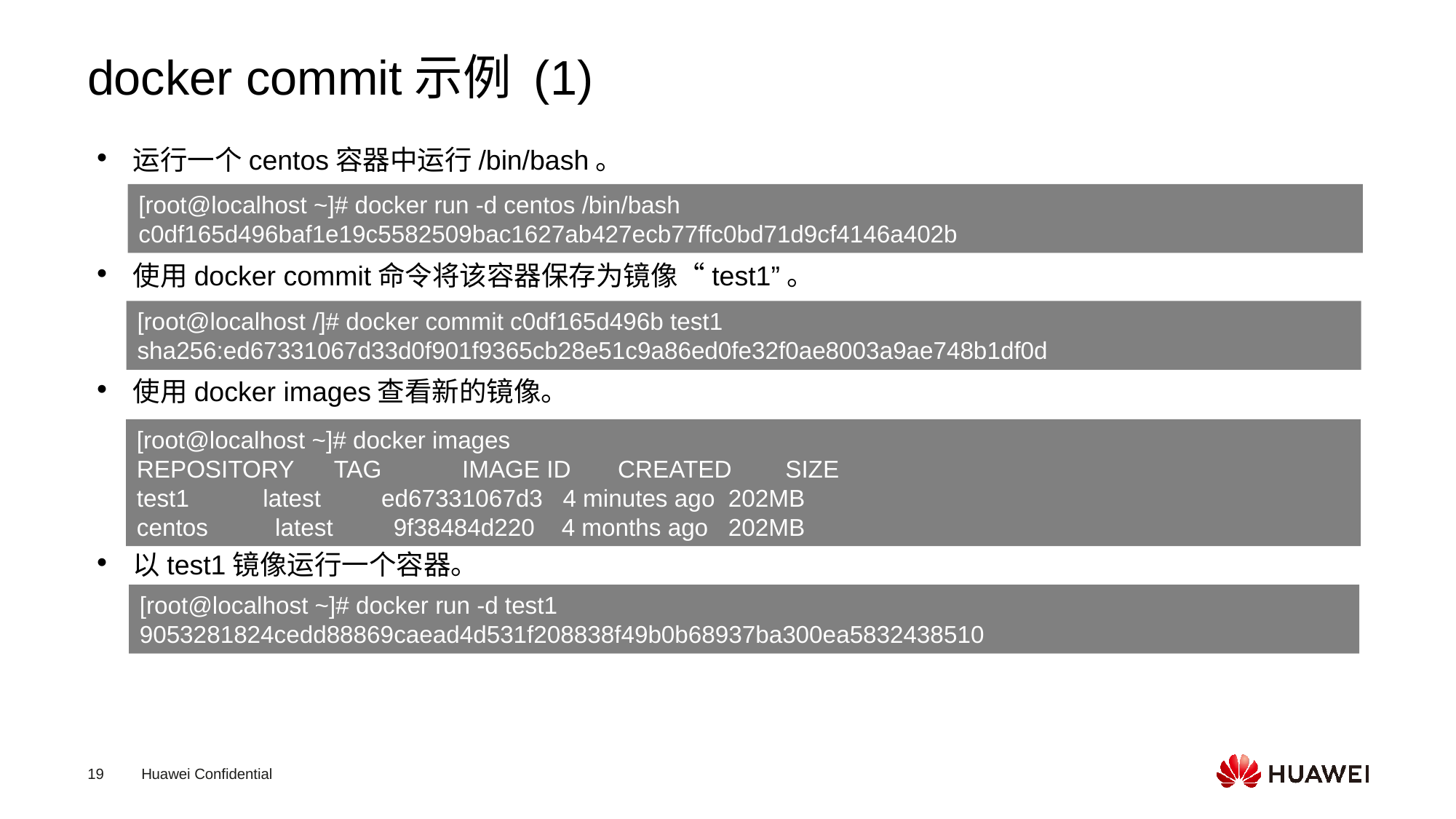

# docker commit示例 (1)
运行一个centos容器中运行/bin/bash。

使用docker commit命令将该容器保存为镜像“test1”。

使用docker images查看新的镜像。

以test1镜像运行一个容器。
[root@localhost ~]# docker run -d centos /bin/bash
c0df165d496baf1e19c5582509bac1627ab427ecb77ffc0bd71d9cf4146a402b
[root@localhost /]# docker commit c0df165d496b test1
sha256:ed67331067d33d0f901f9365cb28e51c9a86ed0fe32f0ae8003a9ae748b1df0d
[root@localhost ~]# docker images
REPOSITORY      TAG            IMAGE ID       CREATED        SIZE
test1           latest         ed67331067d3   4 minutes ago  202MB
centos          latest         9f38484d220    4 months ago   202MB
[root@localhost ~]# docker run -d test1
9053281824cedd88869caead4d531f208838f49b0b68937ba300ea5832438510